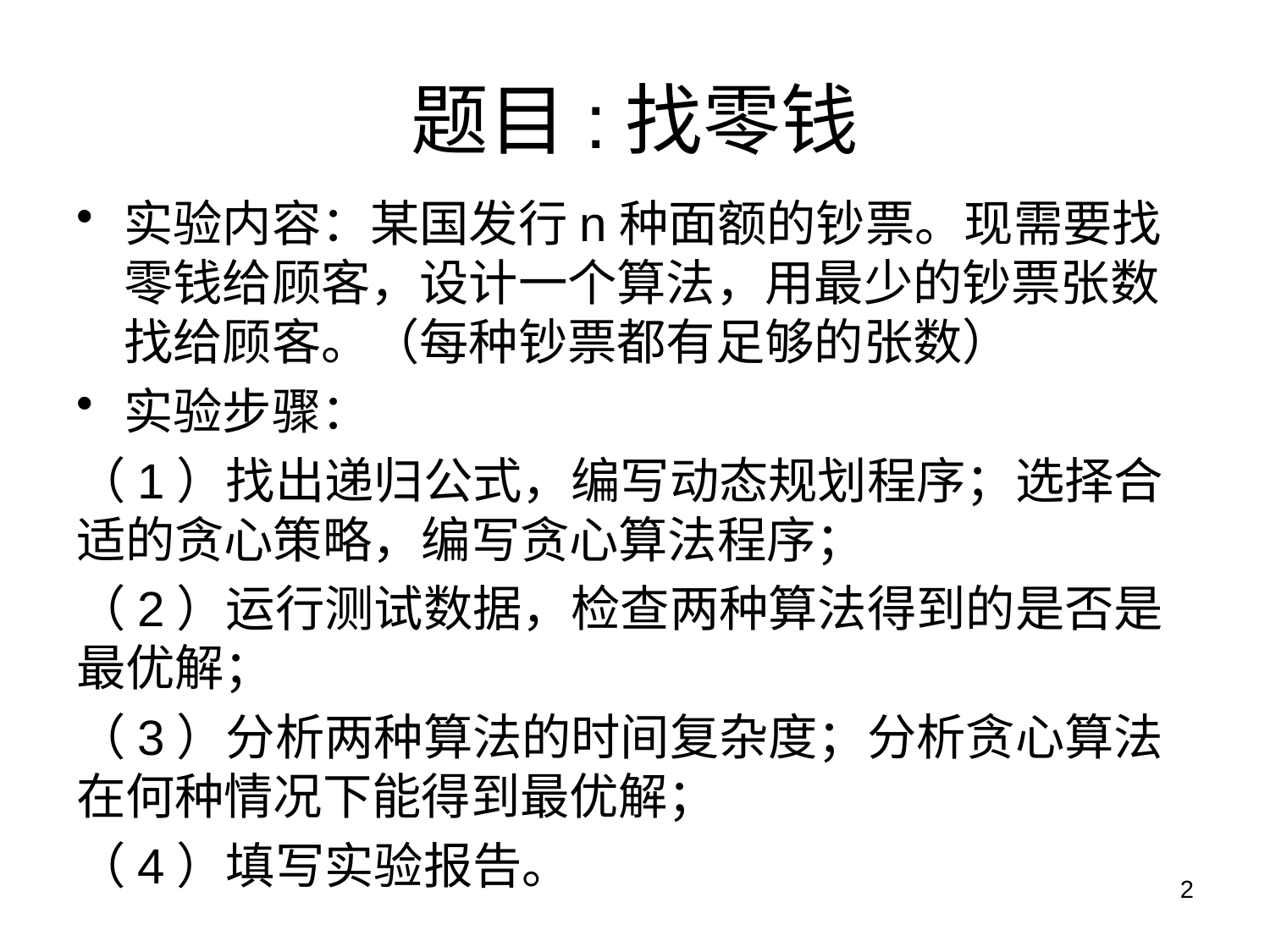

# 题目:找零钱
实验内容：某国发行n种面额的钞票。现需要找零钱给顾客，设计一个算法，用最少的钞票张数找给顾客。（每种钞票都有足够的张数）
实验步骤：
（1）找出递归公式，编写动态规划程序；选择合适的贪心策略，编写贪心算法程序；
（2）运行测试数据，检查两种算法得到的是否是最优解；
（3）分析两种算法的时间复杂度；分析贪心算法在何种情况下能得到最优解；
（4）填写实验报告。
2